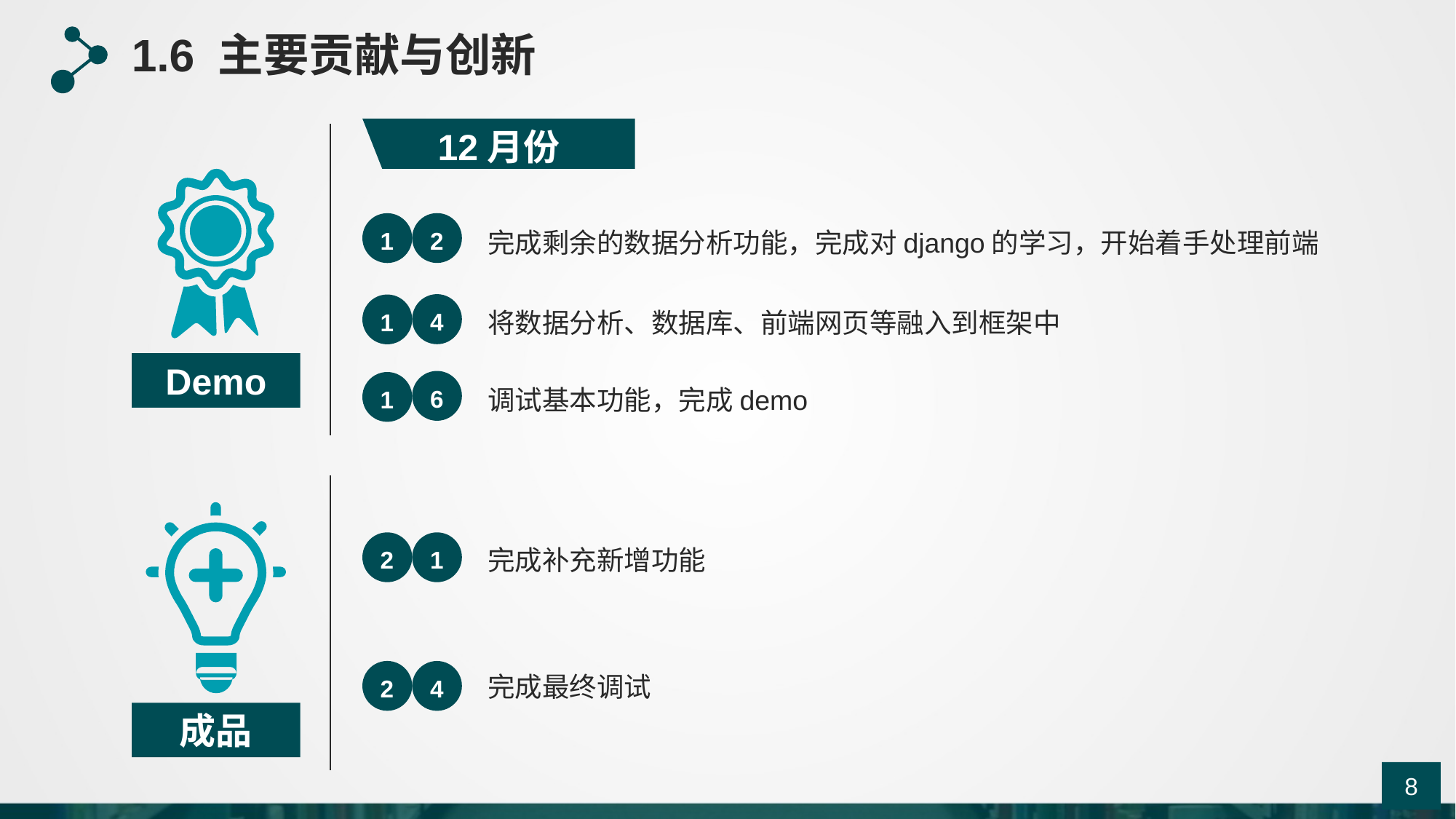

1.6 主要贡献与创新

12月份

完成剩余的数据分析功能，完成对django的学习，开始着手处理前端
2
1
将数据分析、数据库、前端网页等融入到框架中
4
1
Demo
调试基本功能，完成demo
6
1

完成补充新增功能
2
1
完成最终调试
2
4
成品